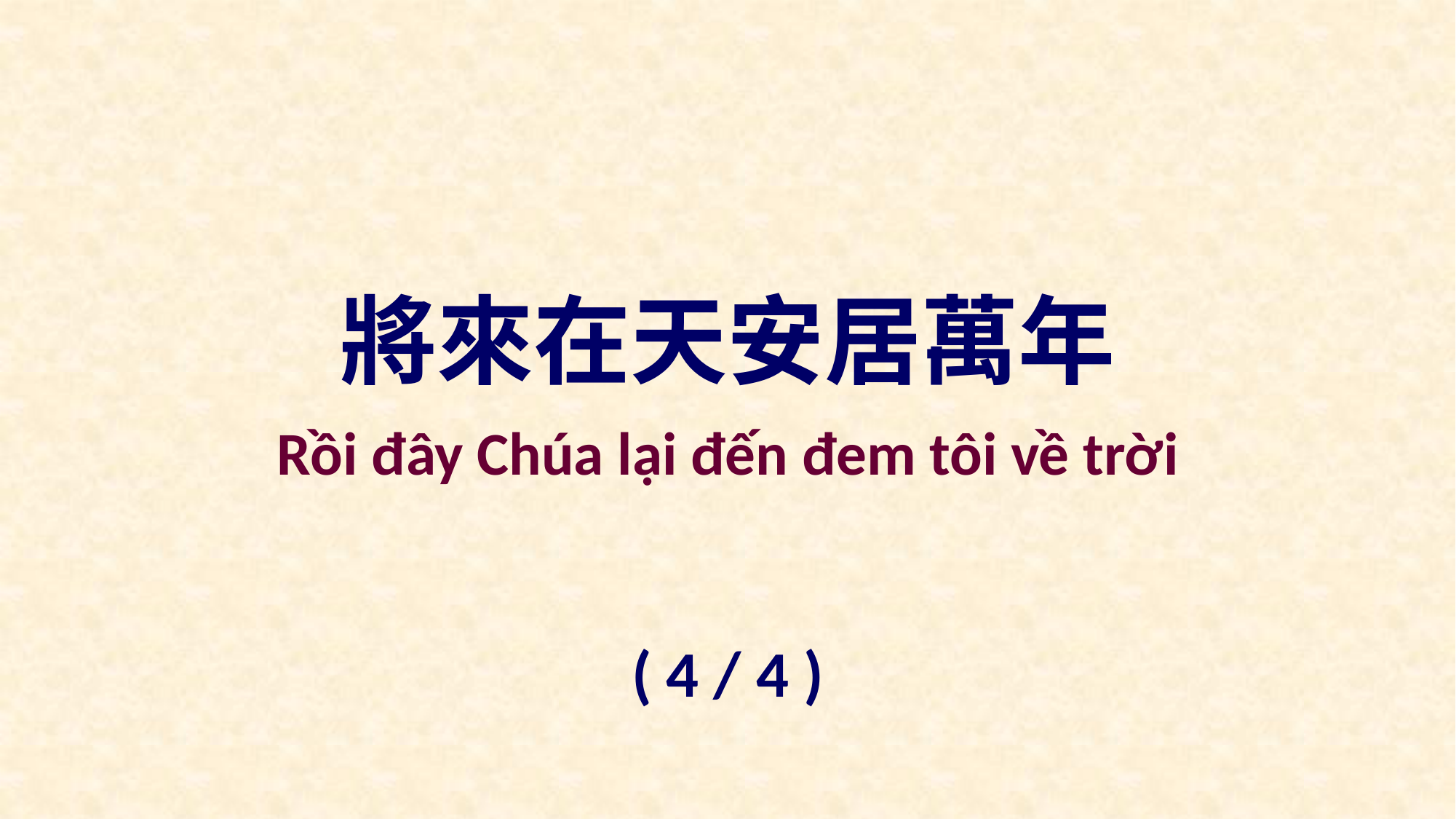

將來在天安居萬年
Rồi đây Chúa lại đến đem tôi về trời
( 4 / 4 )